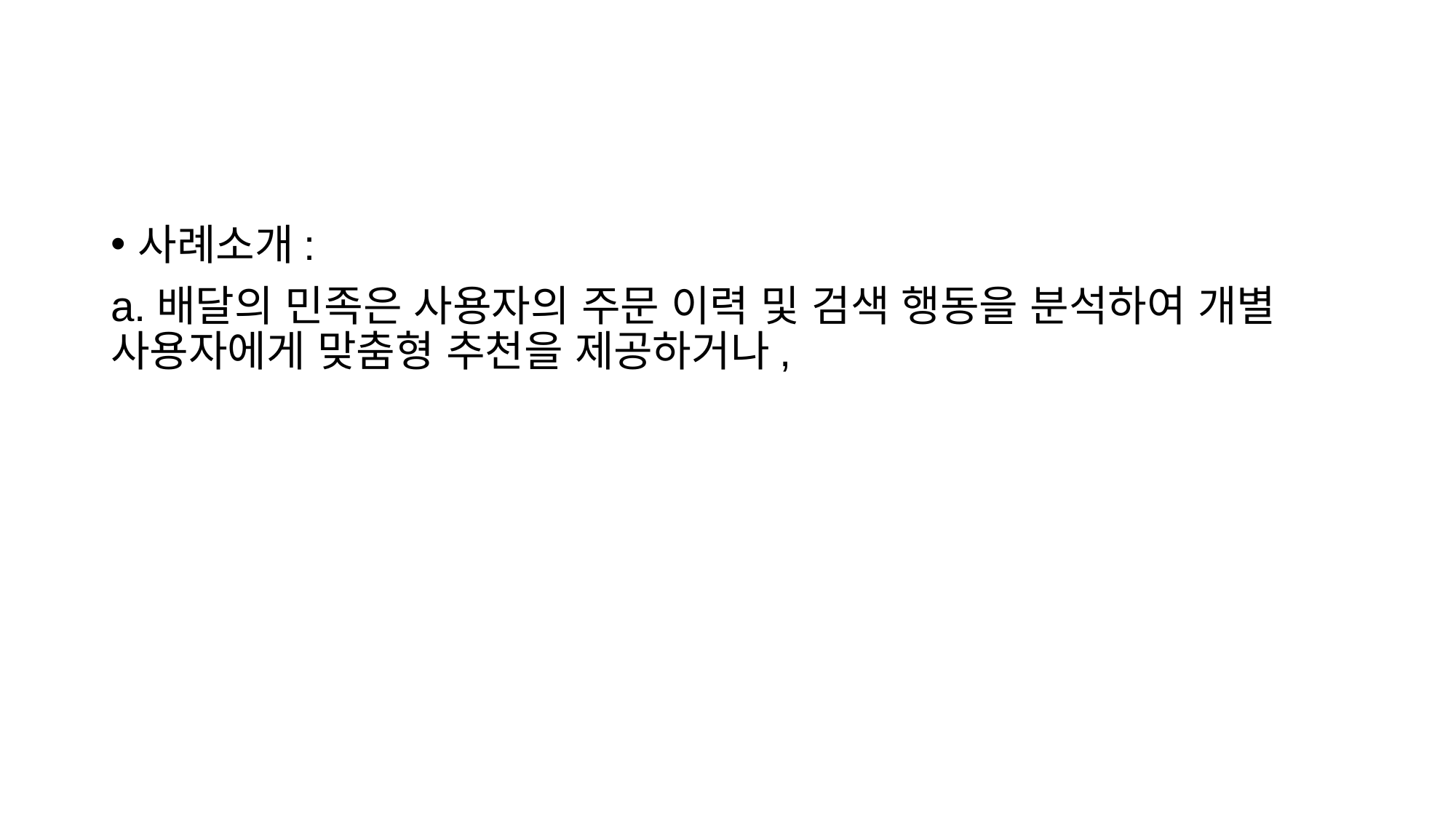

#
사례소개:
a.배달의 민족은 사용자의 주문 이력 및 검색 행동을 분석하여 개별 사용자에게 맞춤형 추천을 제공하거나,